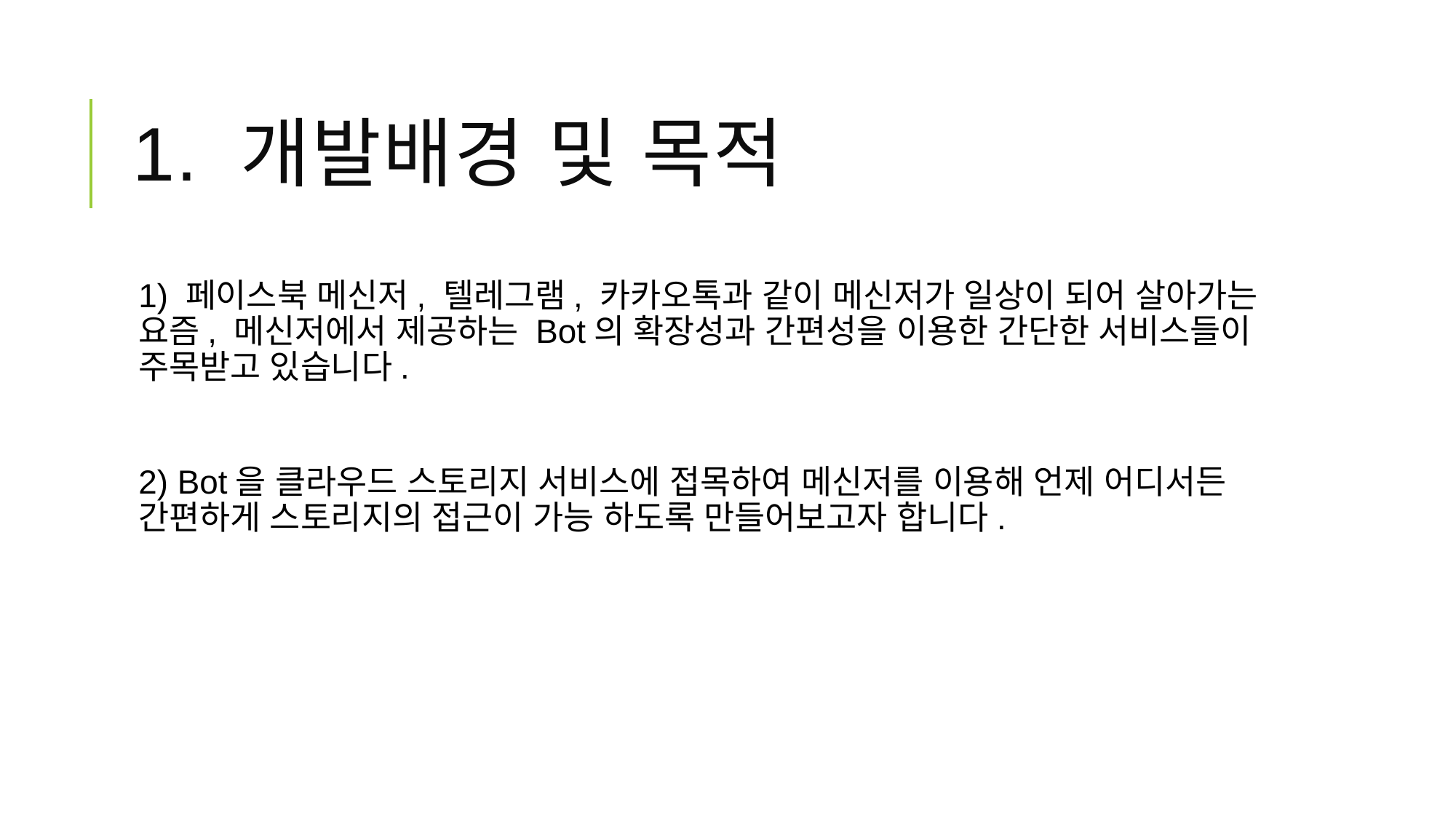

# 1. 개발배경 및 목적
1) 페이스북 메신저, 텔레그램, 카카오톡과 같이 메신저가 일상이 되어 살아가는 요즘, 메신저에서 제공하는 Bot의 확장성과 간편성을 이용한 간단한 서비스들이 주목받고 있습니다.

2) Bot을 클라우드 스토리지 서비스에 접목하여 메신저를 이용해 언제 어디서든 간편하게 스토리지의 접근이 가능 하도록 만들어보고자 합니다.